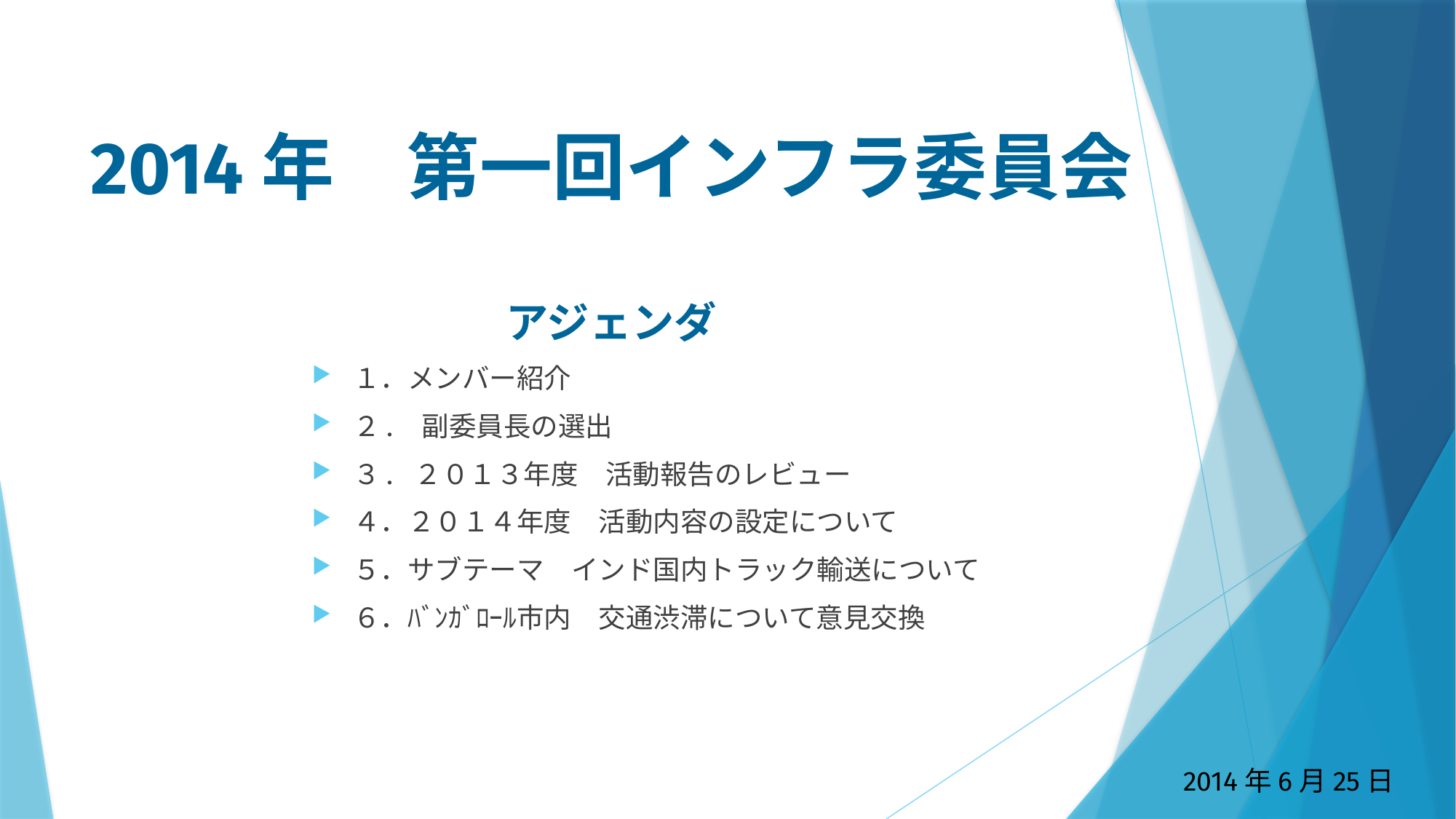

# 2014年　第一回インフラ委員会 アジェンダ
１．メンバー紹介
２.   副委員長の選出
３.  ２０１３年度　活動報告のレビュー
４．２０１４年度　活動内容の設定について
５．サブテーマ　インド国内トラック輸送について
６．ﾊﾞﾝｶﾞﾛｰﾙ市内　交通渋滞について意見交換
2014年6月25日